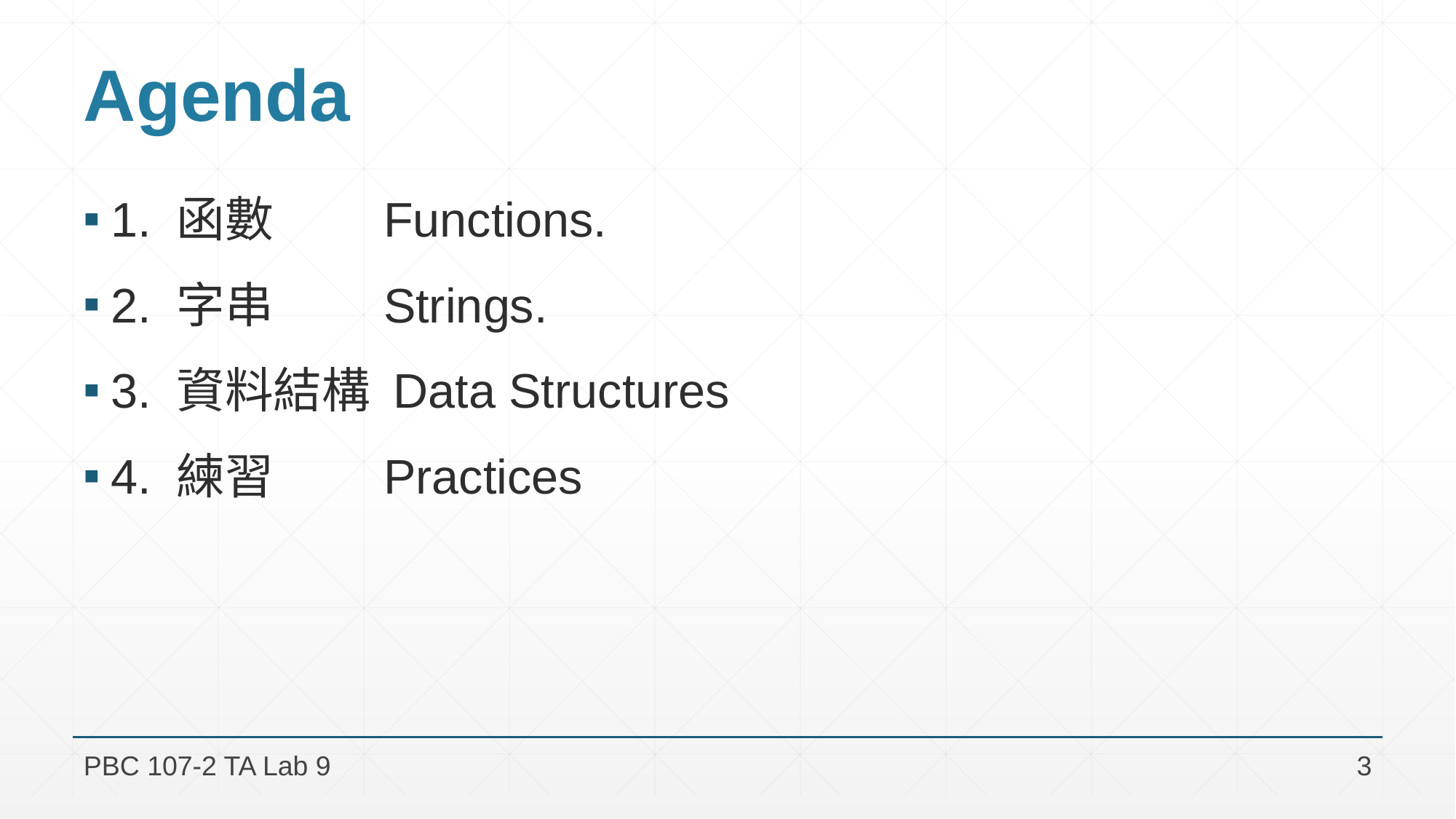

# Agenda
1. 函數         Functions.
2. 字串         Strings.
3. 資料結構 Data Structures
4. 練習         Practices
PBC 107-2 TA Lab 9
3